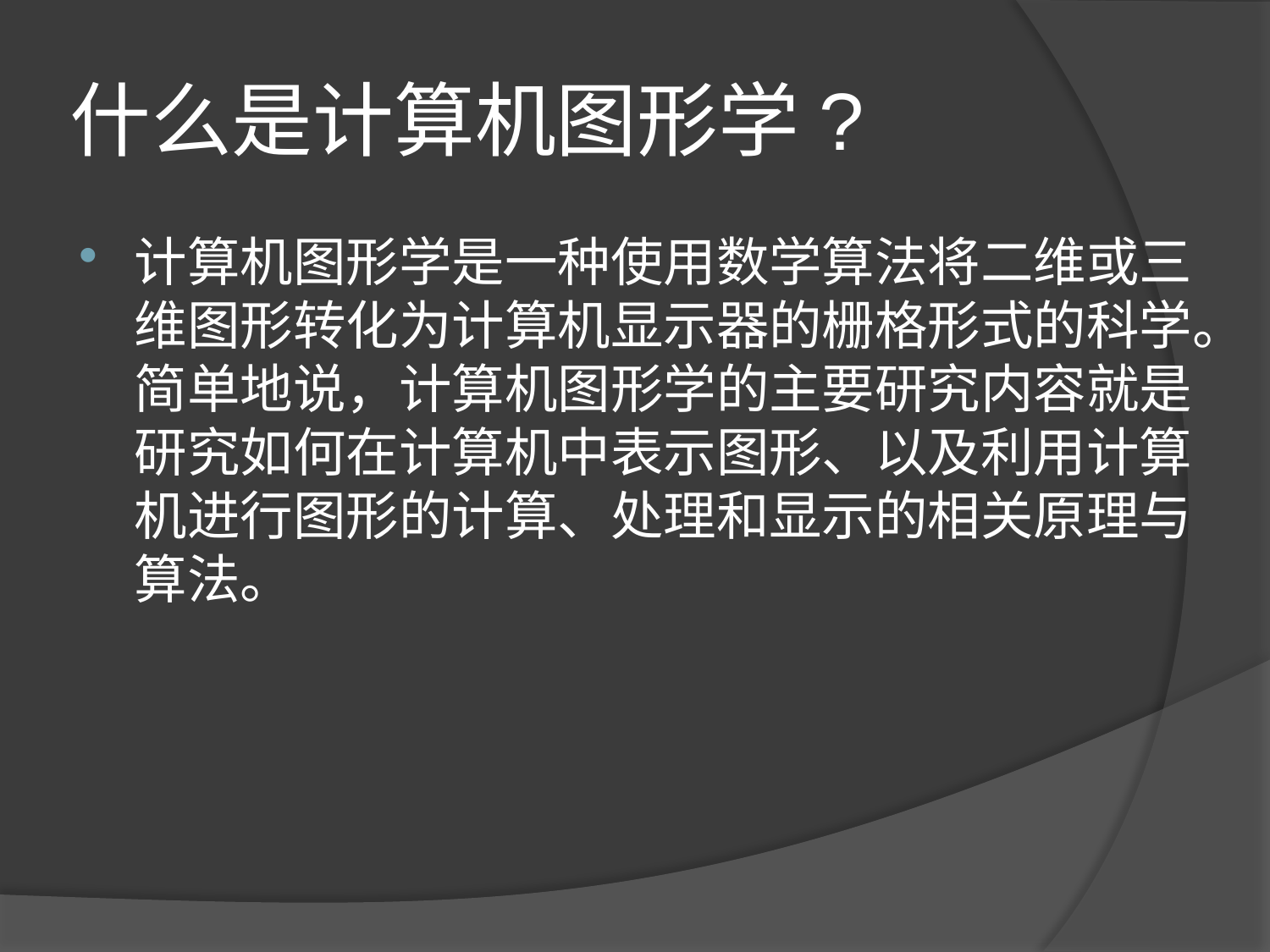

# 什么是计算机图形学?
计算机图形学是一种使用数学算法将二维或三维图形转化为计算机显示器的栅格形式的科学。简单地说，计算机图形学的主要研究内容就是研究如何在计算机中表示图形、以及利用计算机进行图形的计算、处理和显示的相关原理与算法。